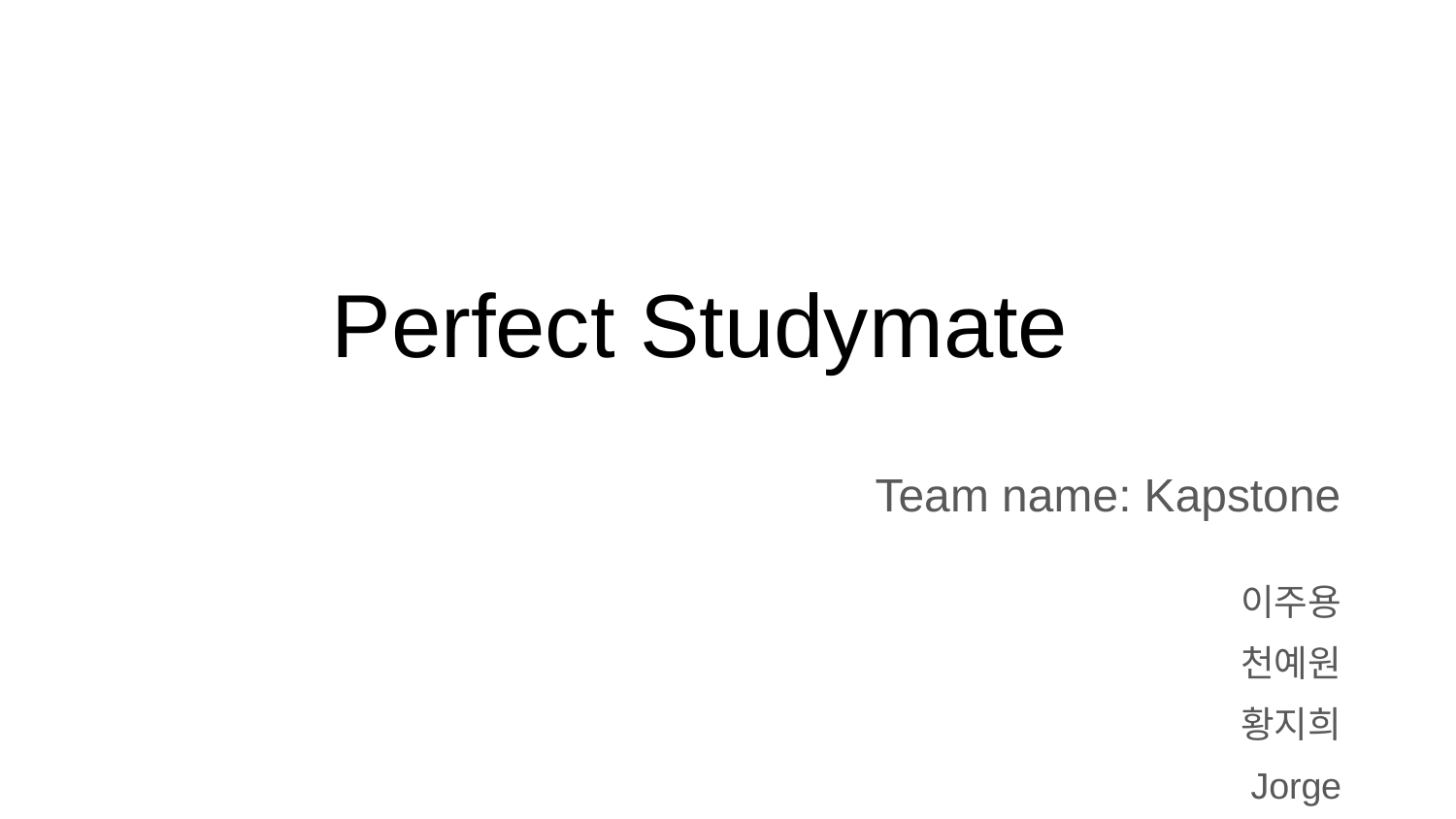

# Perfect Studymate
Team name: Kapstone

이주용
천예원
황지희
Jorge